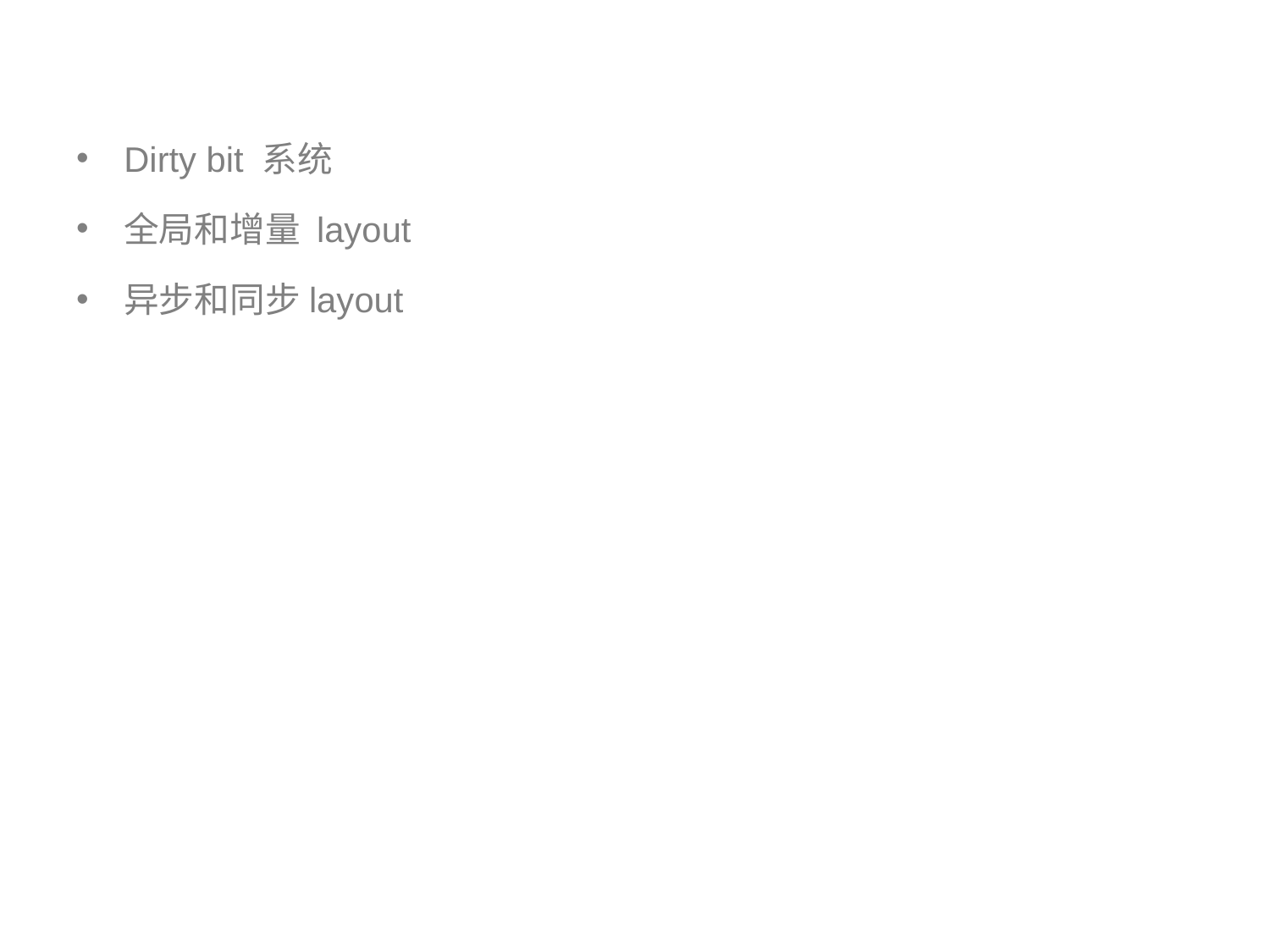

#
Dirty bit 系统
全局和增量 layout
异步和同步layout